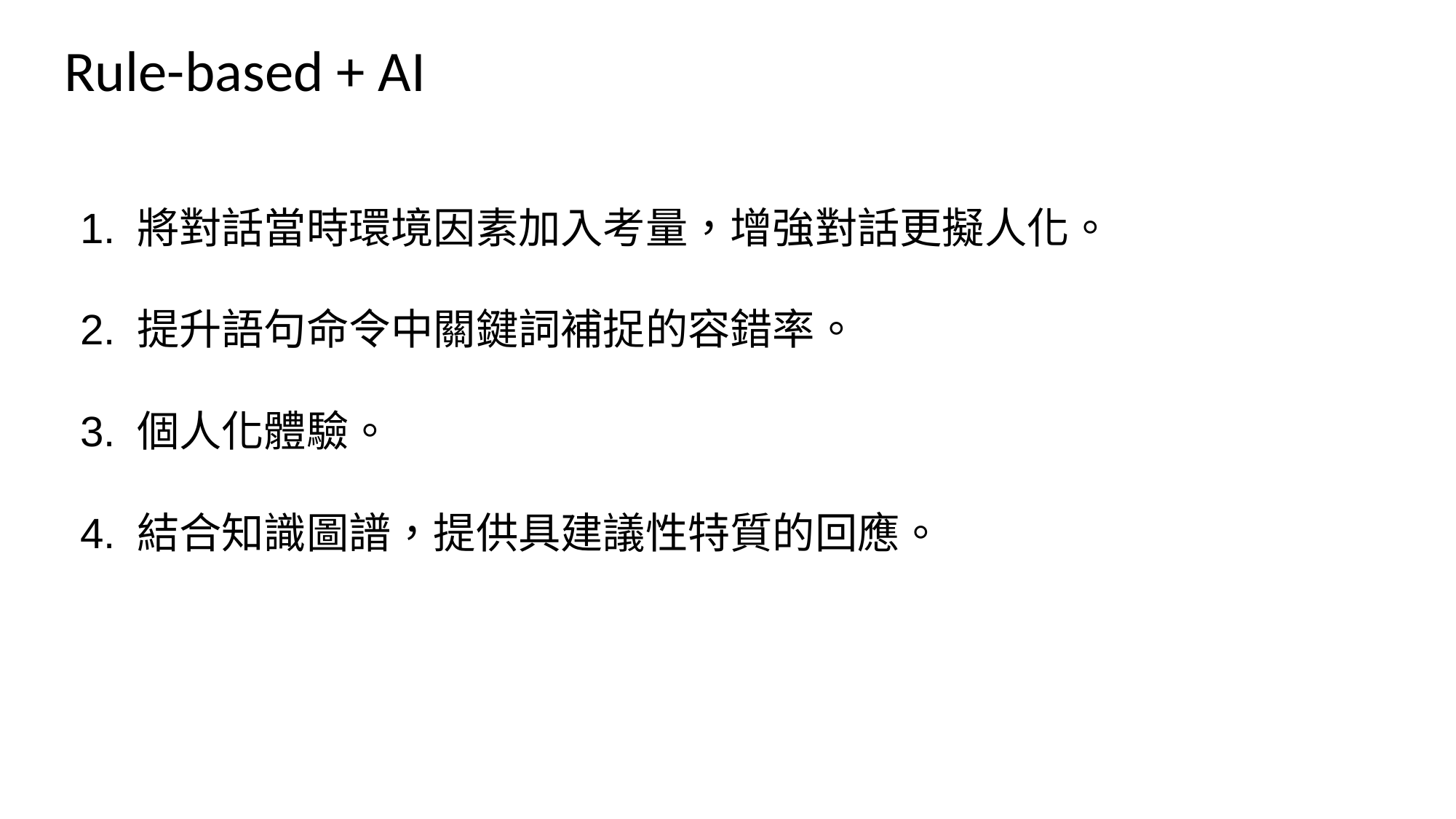

# Rule-based + AI
將對話當時環境因素加入考量，增強對話更擬人化。
提升語句命令中關鍵詞補捉的容錯率。
個人化體驗。
結合知識圖譜，提供具建議性特質的回應。